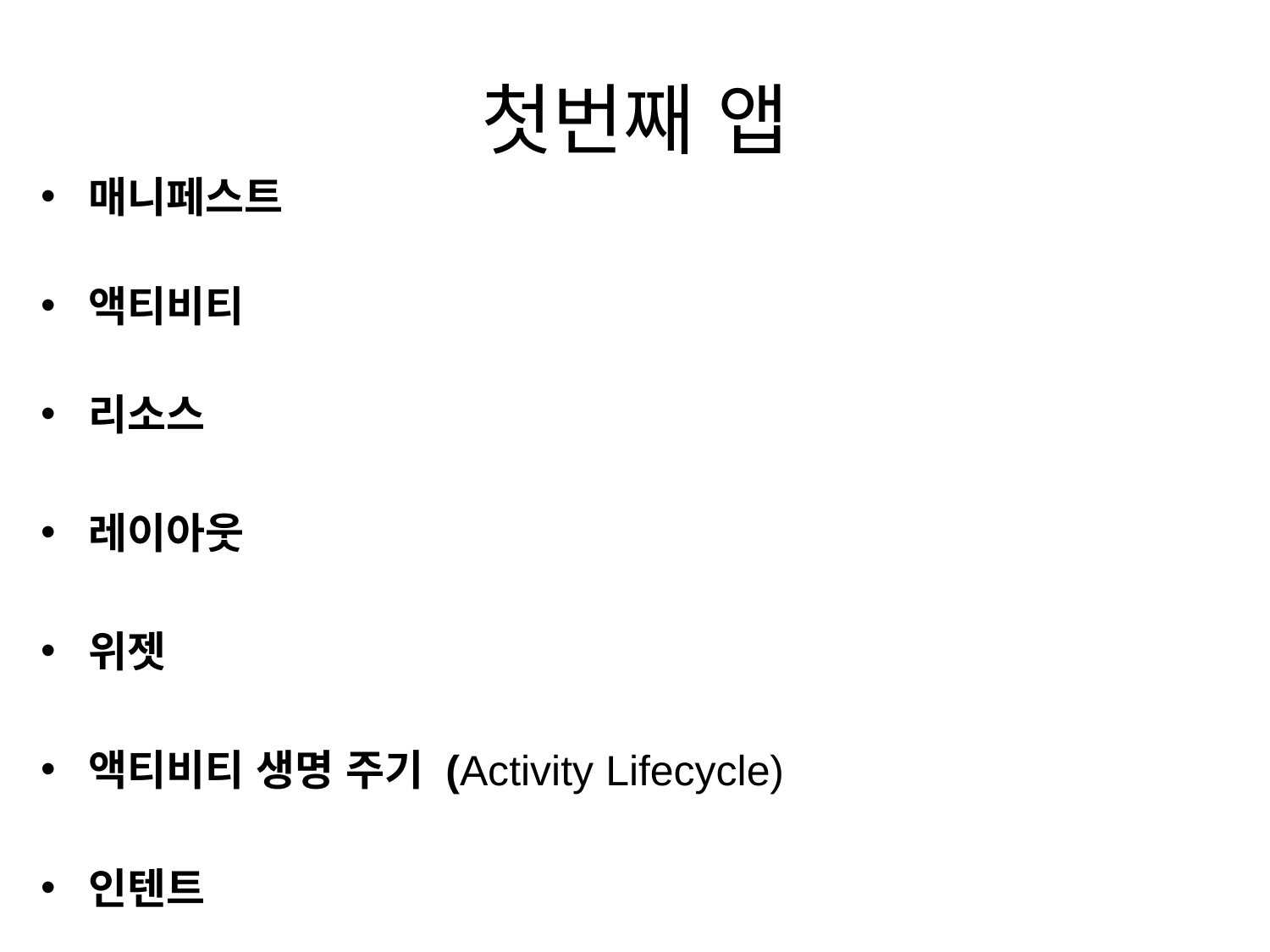

# 첫번째 앱
매니페스트

액티비티

리소스

레이아웃

위젯

액티비티 생명 주기 (Activity Lifecycle)

인텐트